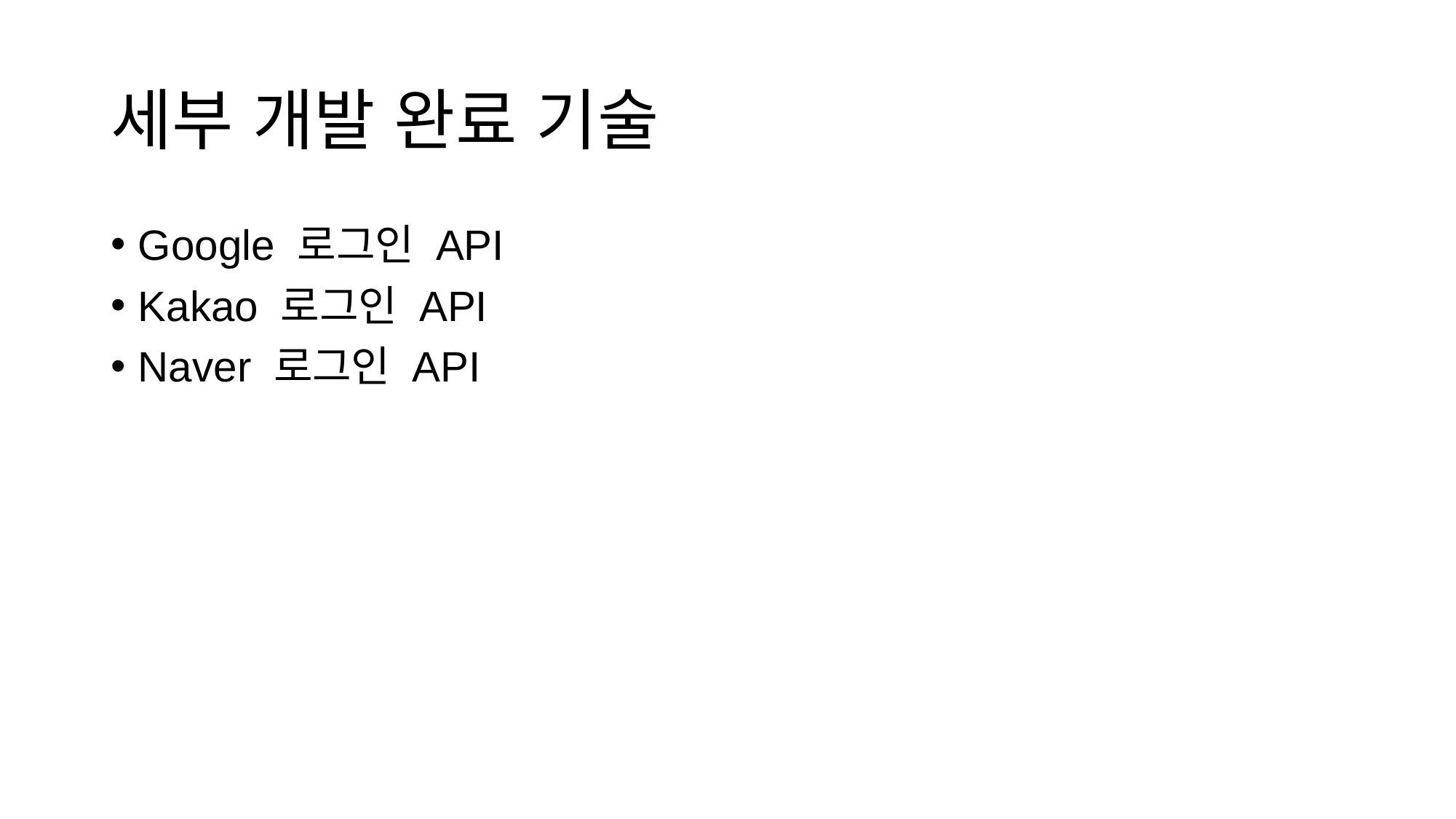

# 세부 개발 완료 기술
Google 로그인 API
Kakao 로그인 API
Naver 로그인 API